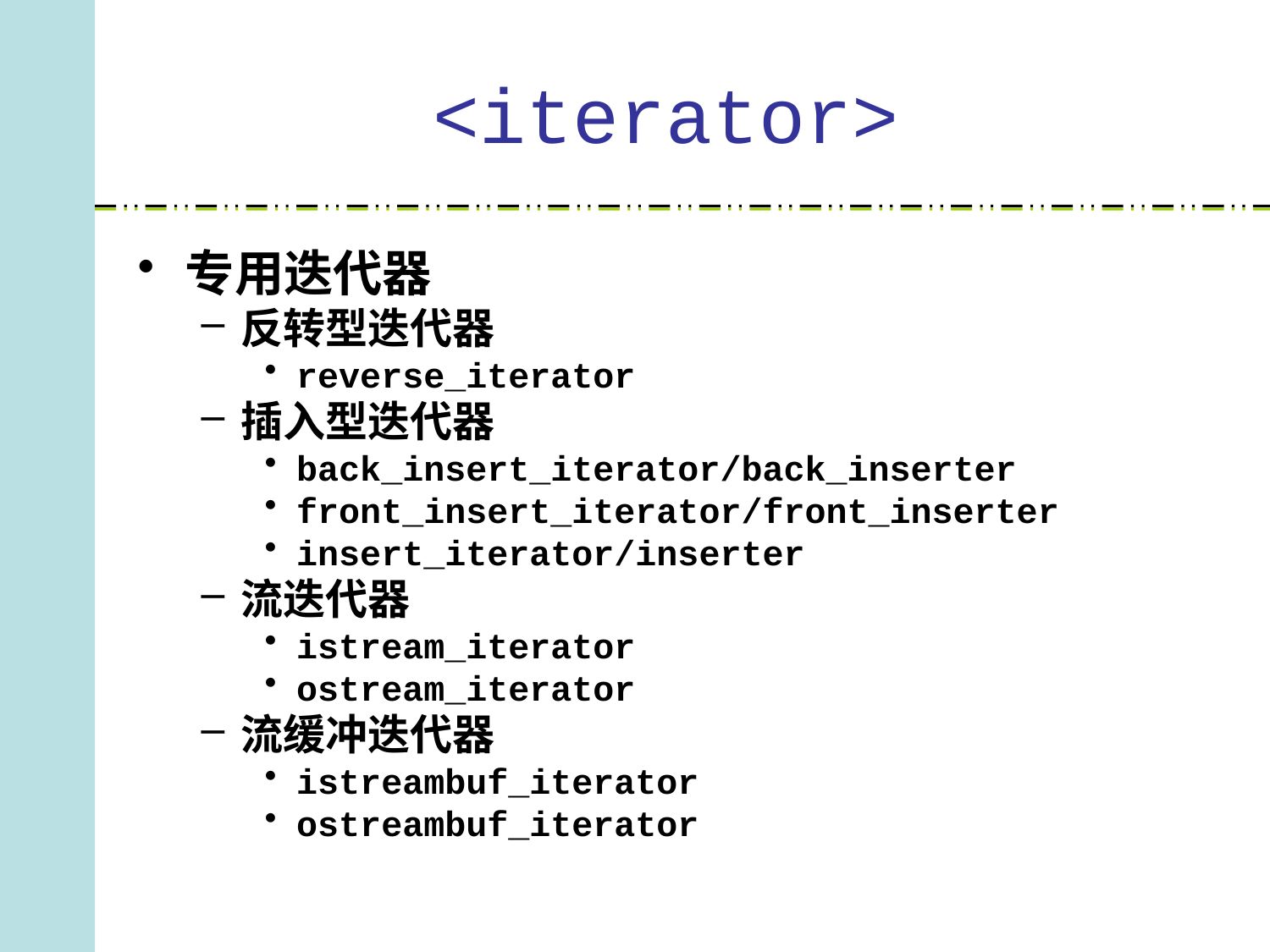

# <iterator>
专用迭代器
反转型迭代器
reverse_iterator
插入型迭代器
back_insert_iterator/back_inserter
front_insert_iterator/front_inserter
insert_iterator/inserter
流迭代器
istream_iterator
ostream_iterator
流缓冲迭代器
istreambuf_iterator
ostreambuf_iterator